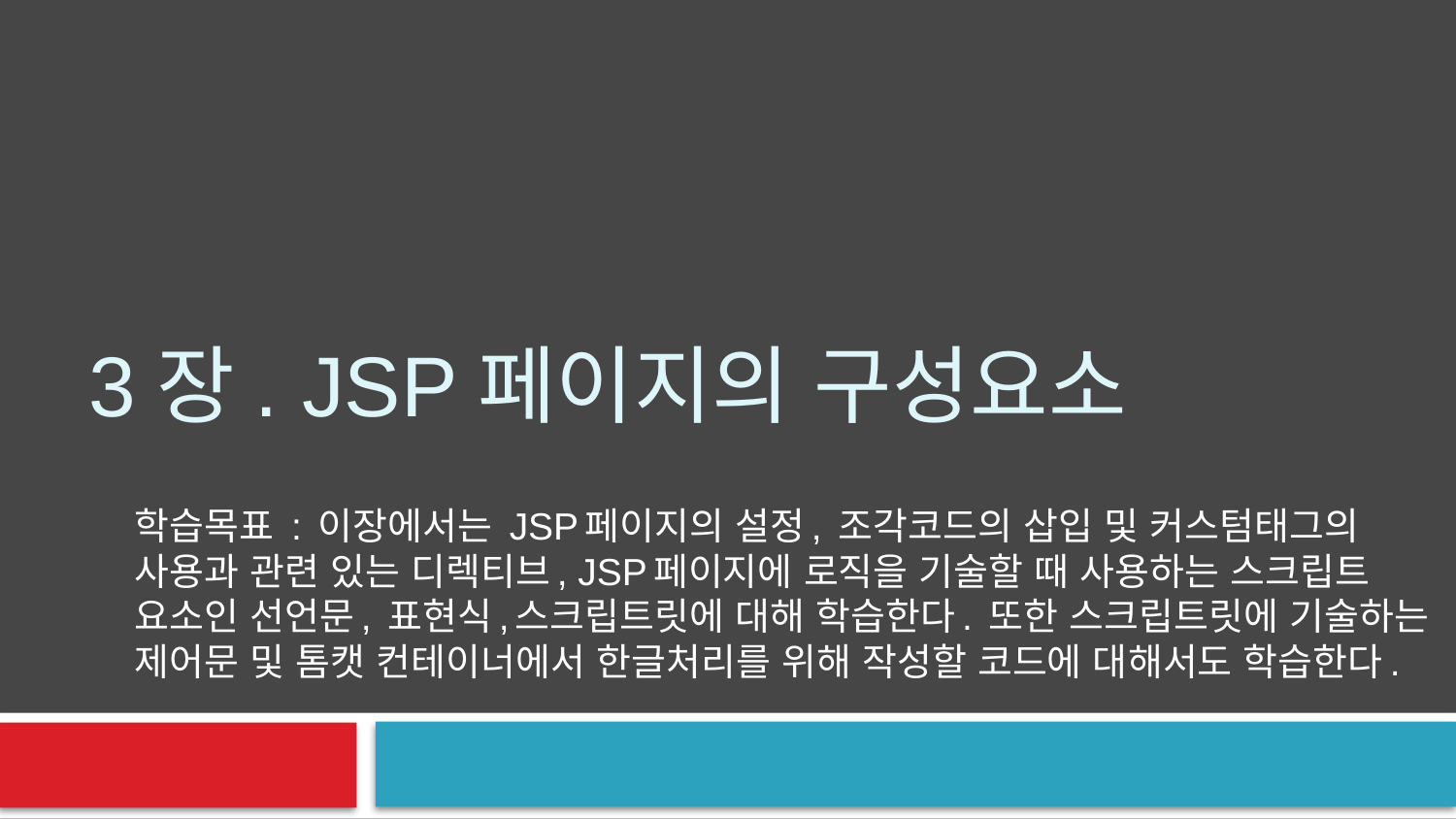

# 3장. JSP페이지의 구성요소
학습목표 : 이장에서는 JSP페이지의 설정, 조각코드의 삽입 및 커스텀태그의 사용과 관련 있는 디렉티브, JSP페이지에 로직을 기술할 때 사용하는 스크립트 요소인 선언문, 표현식,스크립트릿에 대해 학습한다. 또한 스크립트릿에 기술하는 제어문 및 톰캣 컨테이너에서 한글처리를 위해 작성할 코드에 대해서도 학습한다.